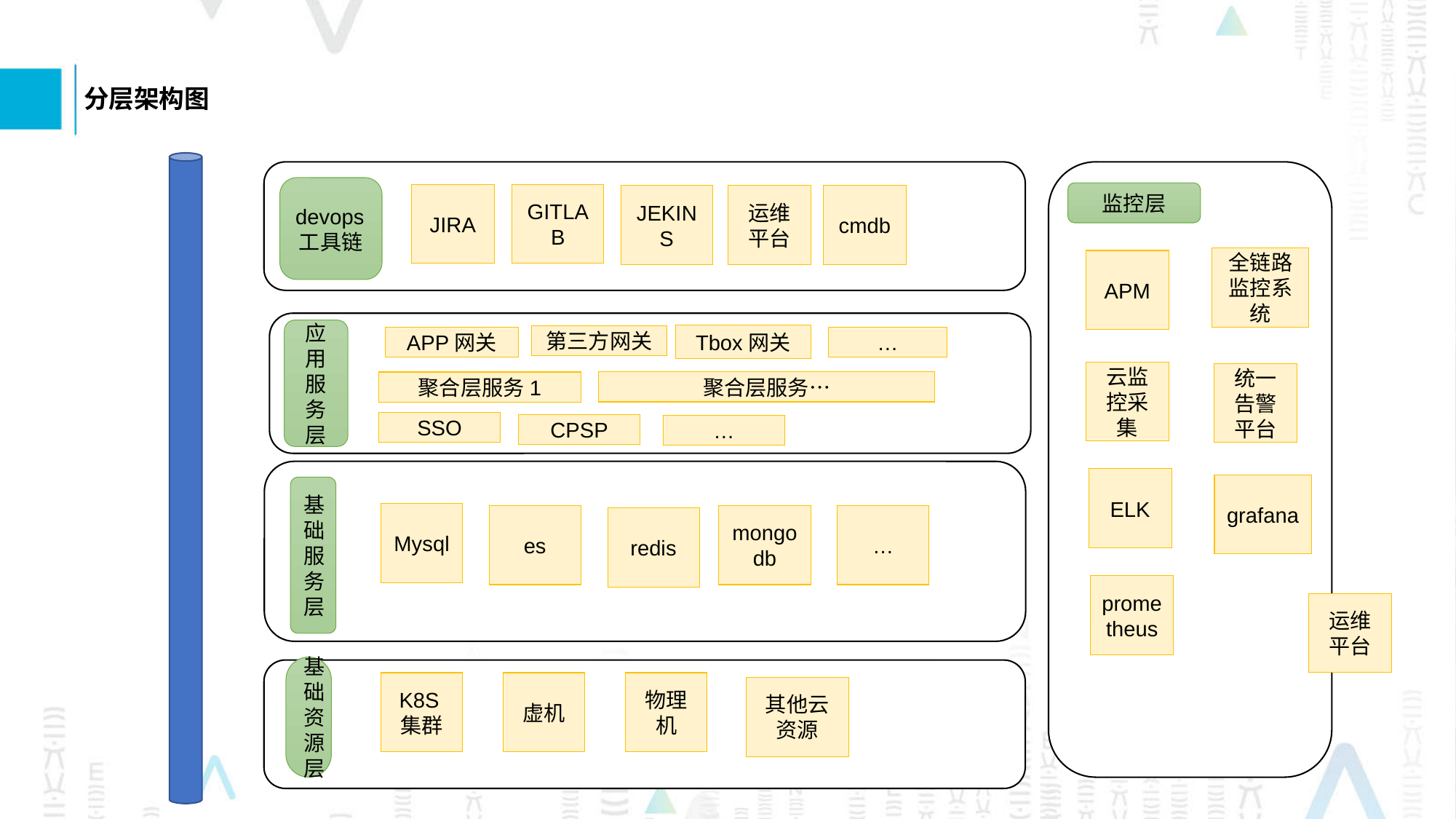

分层架构图

devops工具链
监控层
JIRA
GITLAB
运维平台
JEKINS
cmdb
全链路监控系统
APM

应用服务层
Tbox网关
第三方网关
APP网关
…

云监控采集
统一告警平台
聚合层服务…
聚合层服务1
SSO
CPSP
…

ELK
grafana
基础服务层
Mysql
…
mongodb
es
redis
prometheus
运维平台
基础资源层

虚机
K8S集群
物理机
其他云资源